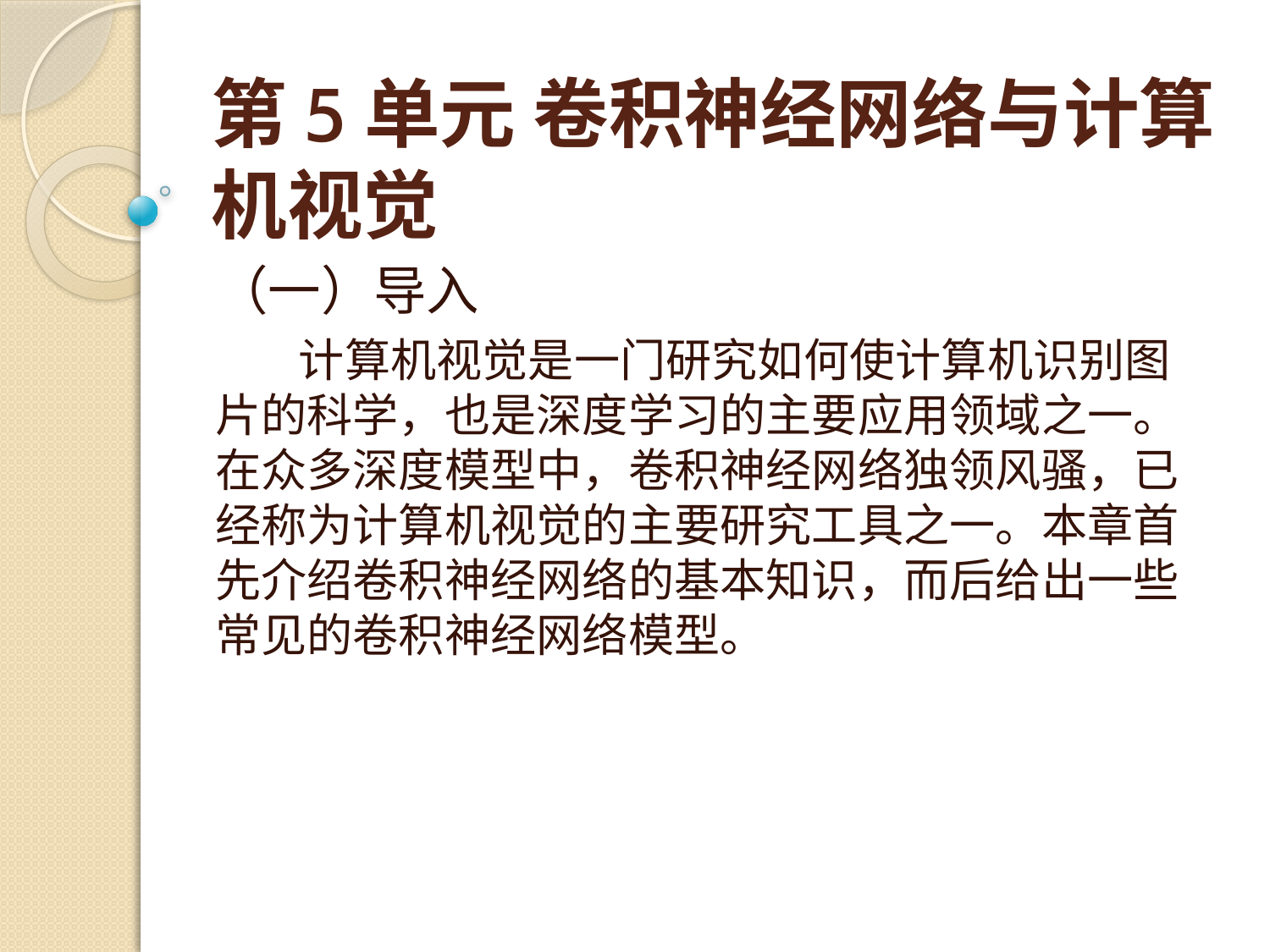

# 第5单元 卷积神经网络与计算机视觉
（一）导入
       计算机视觉是一门研究如何使计算机识别图片的科学，也是深度学习的主要应用领域之一。在众多深度模型中，卷积神经网络独领风骚，已经称为计算机视觉的主要研究工具之一。本章首先介绍卷积神经网络的基本知识，而后给出一些常见的卷积神经网络模型。